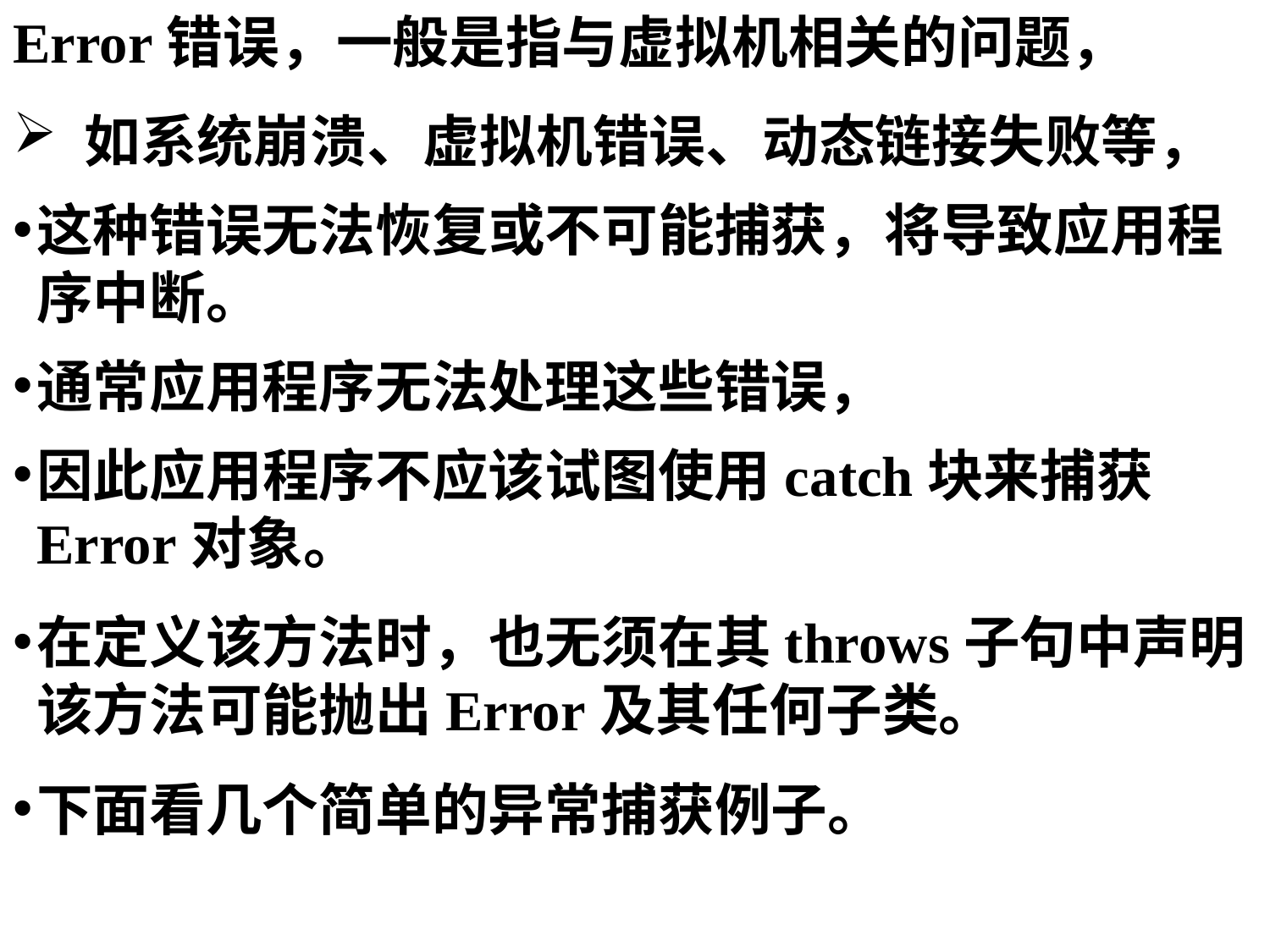

Error错误，一般是指与虚拟机相关的问题，
 如系统崩溃、虚拟机错误、动态链接失败等，
这种错误无法恢复或不可能捕获，将导致应用程序中断。
通常应用程序无法处理这些错误，
因此应用程序不应该试图使用catch块来捕获Error对象。
在定义该方法时，也无须在其throws子句中声明该方法可能抛出Error及其任何子类。
下面看几个简单的异常捕获例子。